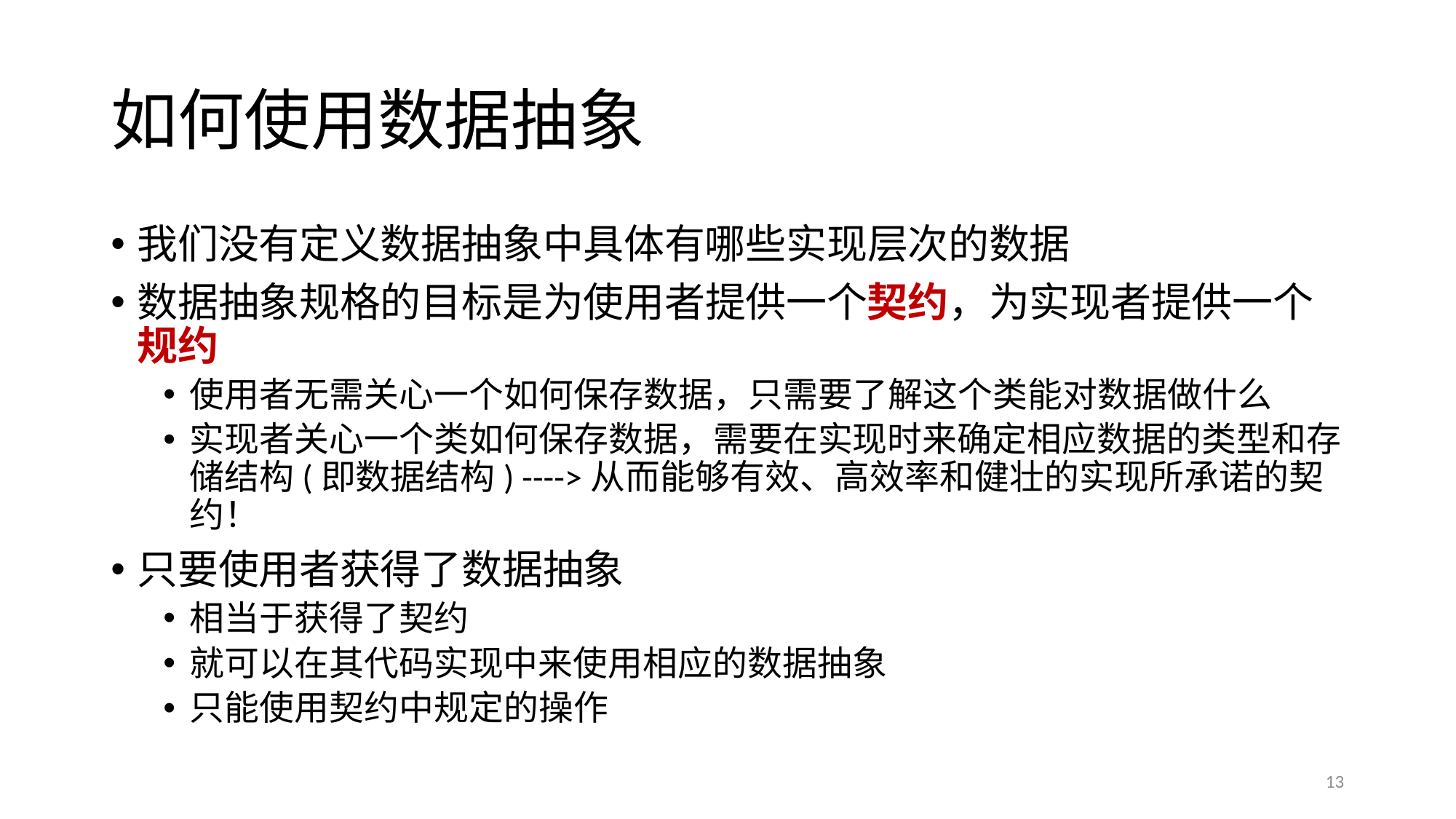

# 如何使用数据抽象
我们没有定义数据抽象中具体有哪些实现层次的数据
数据抽象规格的目标是为使用者提供一个契约，为实现者提供一个规约
使用者无需关心一个如何保存数据，只需要了解这个类能对数据做什么
实现者关心一个类如何保存数据，需要在实现时来确定相应数据的类型和存储结构(即数据结构) ---->从而能够有效、高效率和健壮的实现所承诺的契约！
只要使用者获得了数据抽象
相当于获得了契约
就可以在其代码实现中来使用相应的数据抽象
只能使用契约中规定的操作
13